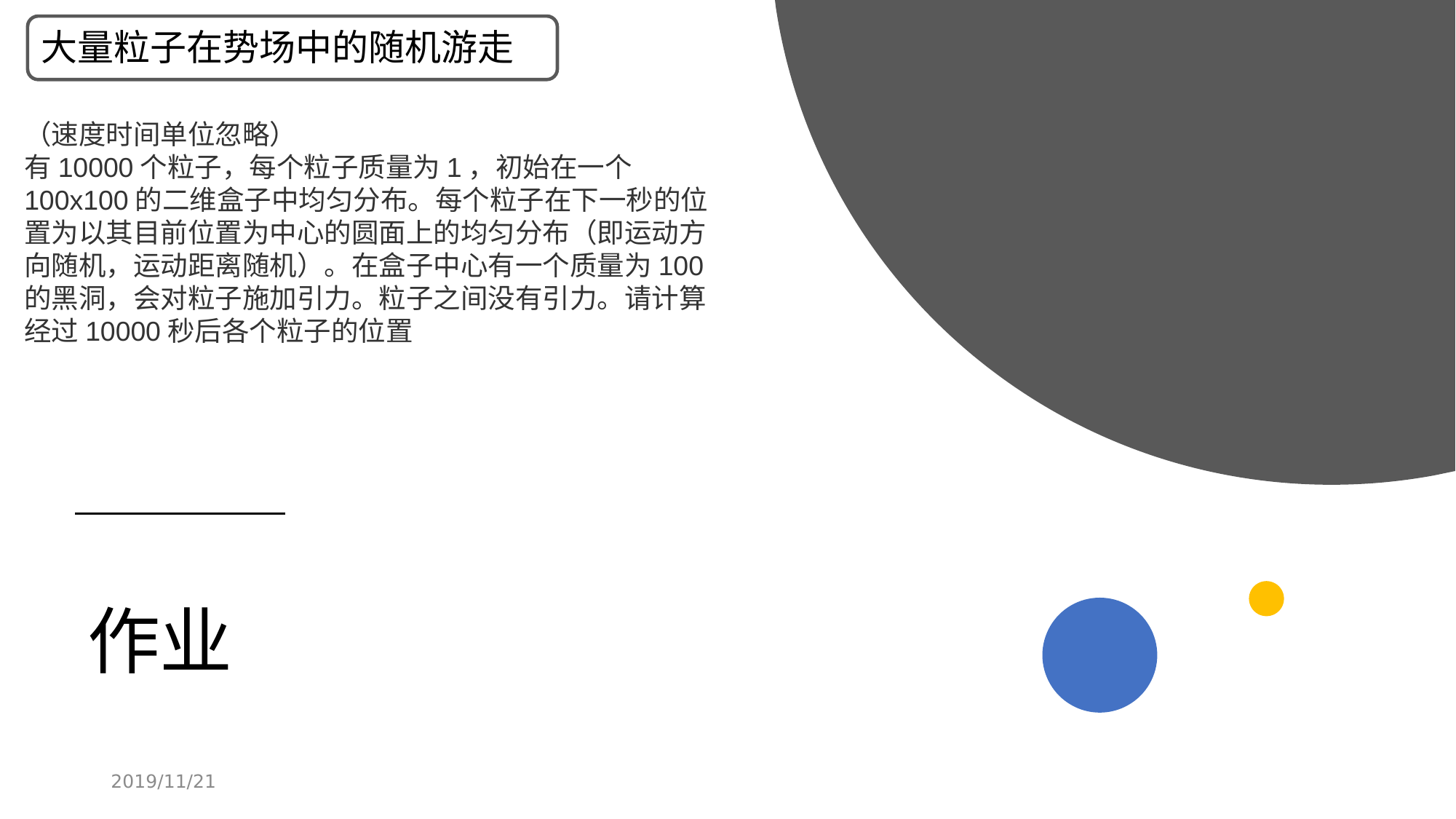

大量粒子在势场中的随机游走

（速度时间单位忽略）
有10000个粒子，每个粒子质量为1，初始在一个100x100的二维盒子中均匀分布。每个粒子在下一秒的位置为以其目前位置为中心的圆面上的均匀分布（即运动方向随机，运动距离随机）。在盒子中心有一个质量为100的黑洞，会对粒子施加引力。粒子之间没有引力。请计算经过10000秒后各个粒子的位置
# 作业

2019/11/21
高级算法语言和程序设计
28